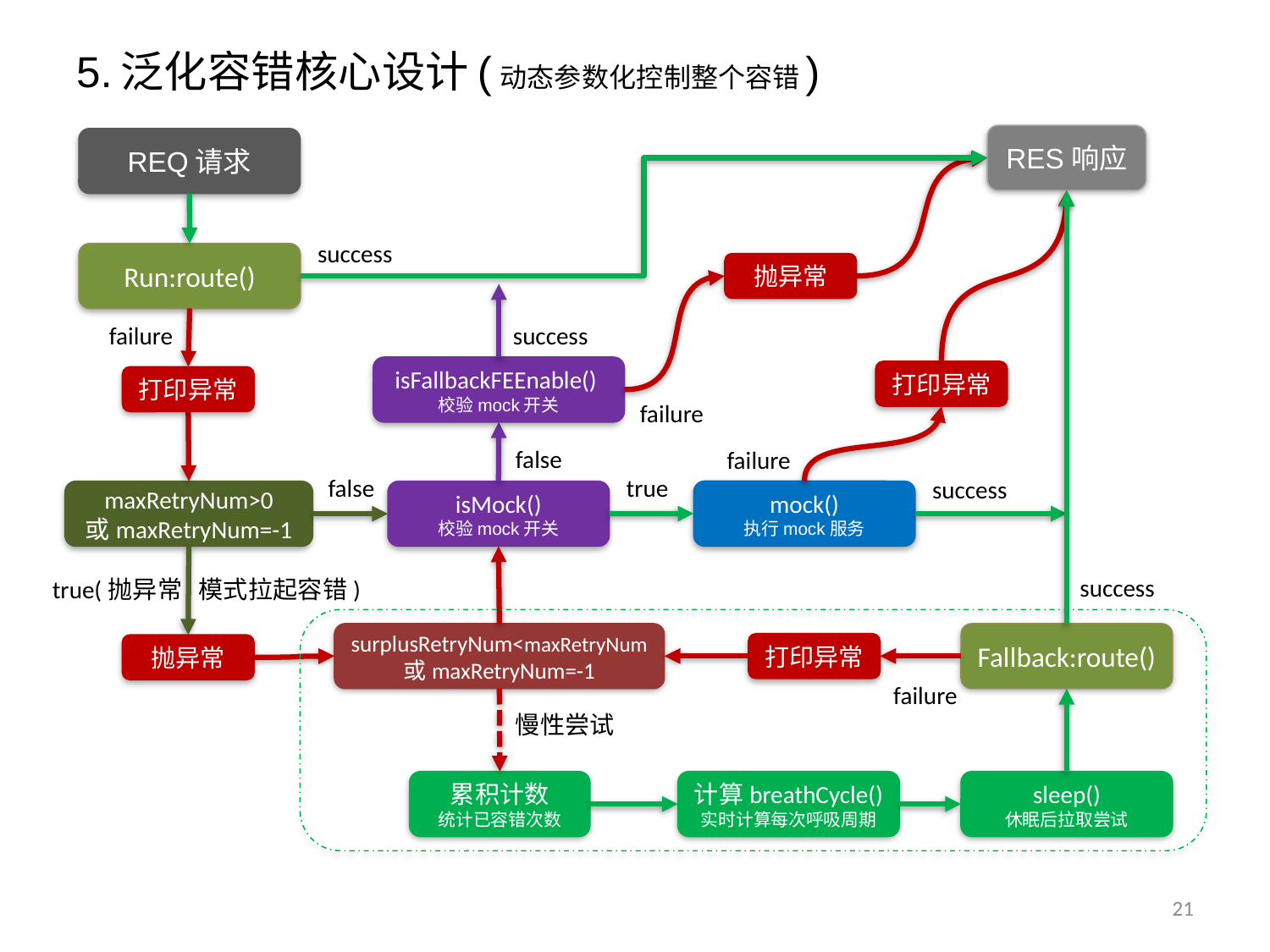

# 5.泛化容错核心设计(动态参数化控制整个容错)
RES响应
REQ请求
success
Run:route()
抛异常
failure
success
isFallbackFEEnable()校验mock开关
打印异常
打印异常
failure
false
failure
false
true
success
mock()
执行mock服务
maxRetryNum>0
或maxRetryNum=-1
isMock()
校验mock开关
success
true(抛异常   模式拉起容错)

surplusRetryNum<maxRetryNum
或maxRetryNum=-1
Fallback:route()
打印异常
抛异常
failure
慢性尝试
累积计数
统计已容错次数
计算breathCycle()
实时计算每次呼吸周期
sleep()
休眠后拉取尝试
21